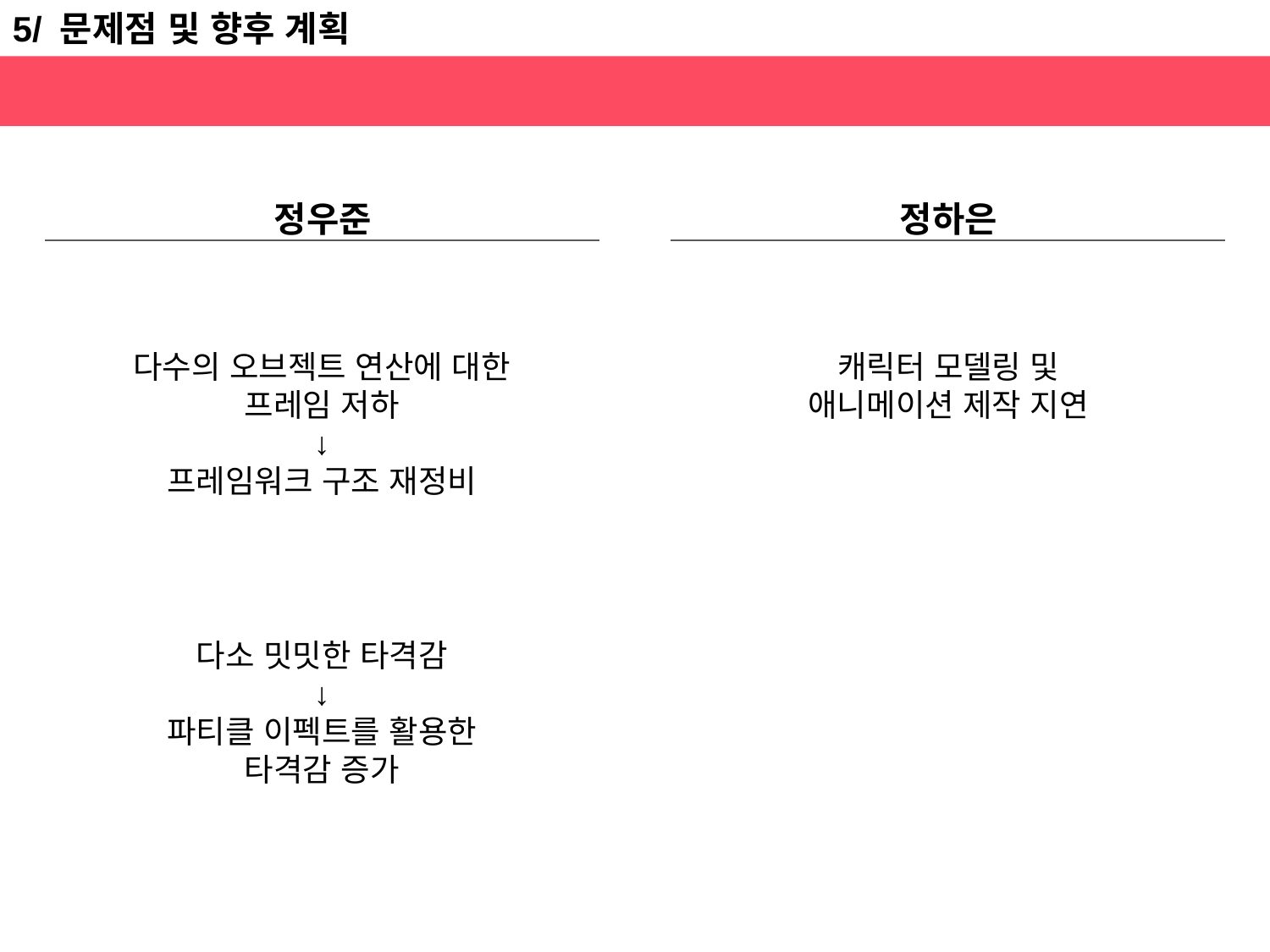

5/ 문제점 및 향후 계획

정우준
정하은
다수의 오브젝트 연산에 대한
프레임 저하
↓
프레임워크 구조 재정비
캐릭터 모델링 및
애니메이션 제작 지연
다소 밋밋한 타격감
↓
파티클 이펙트를 활용한
타격감 증가